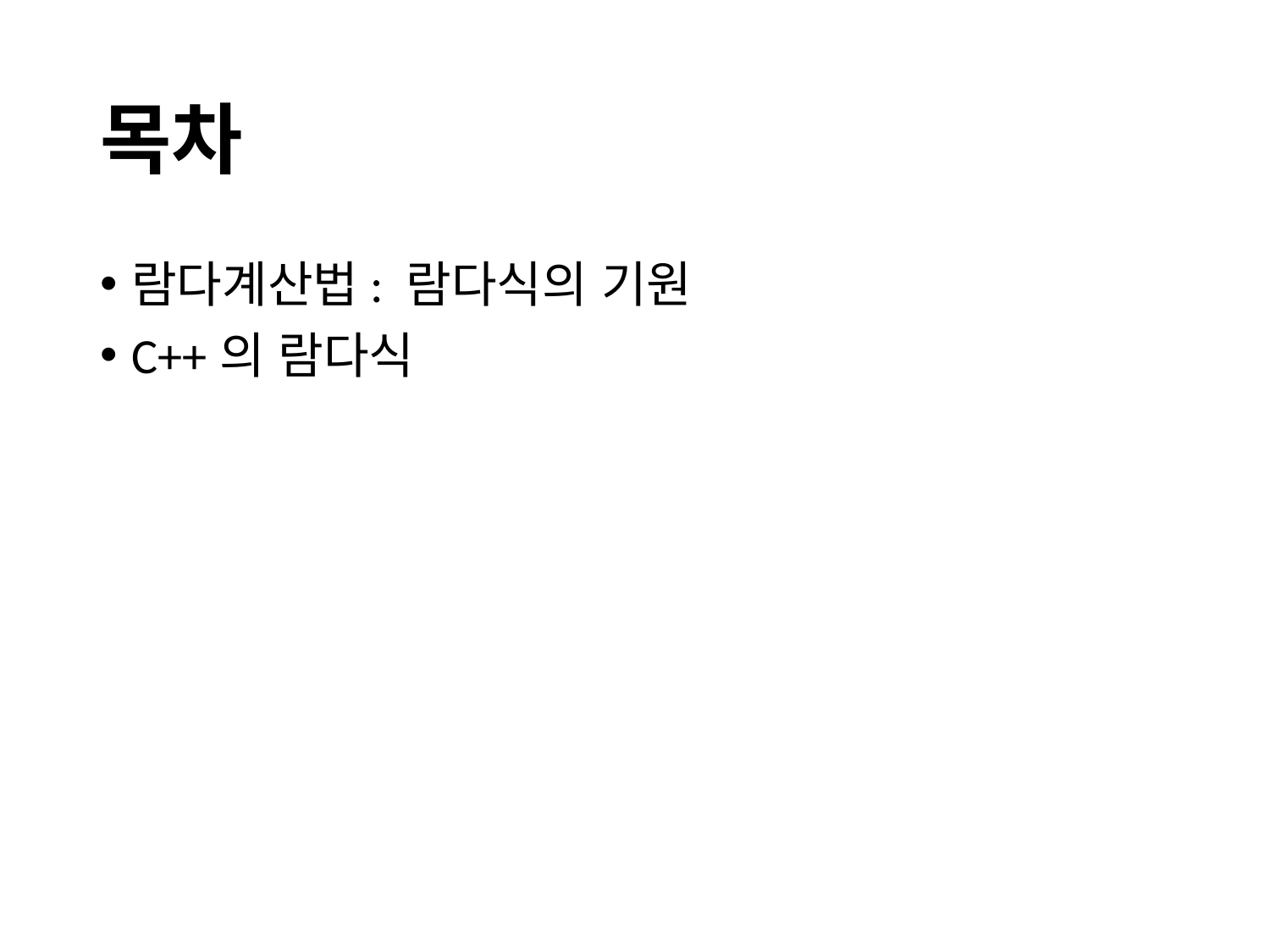

# 목차
람다계산법: 람다식의 기원
C++의 람다식